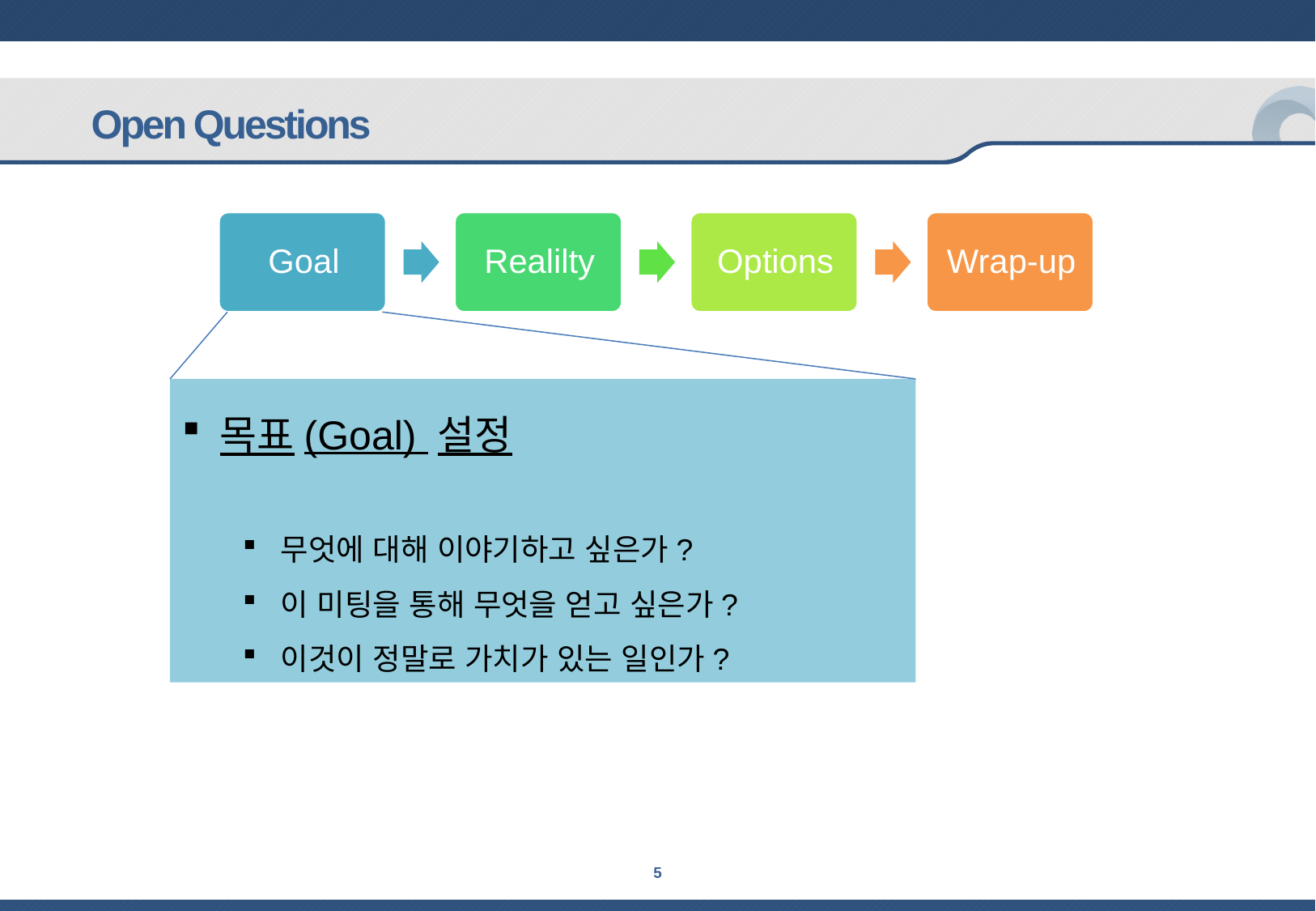

Open Questions
Goal

Realilty

Options

Wrap-up
목표(Goal) 설정

무엇에 대해 이야기하고 싶은가?
이 미팅을 통해 무엇을 얻고 싶은가?
이것이 정말로 가치가 있는 일인가?